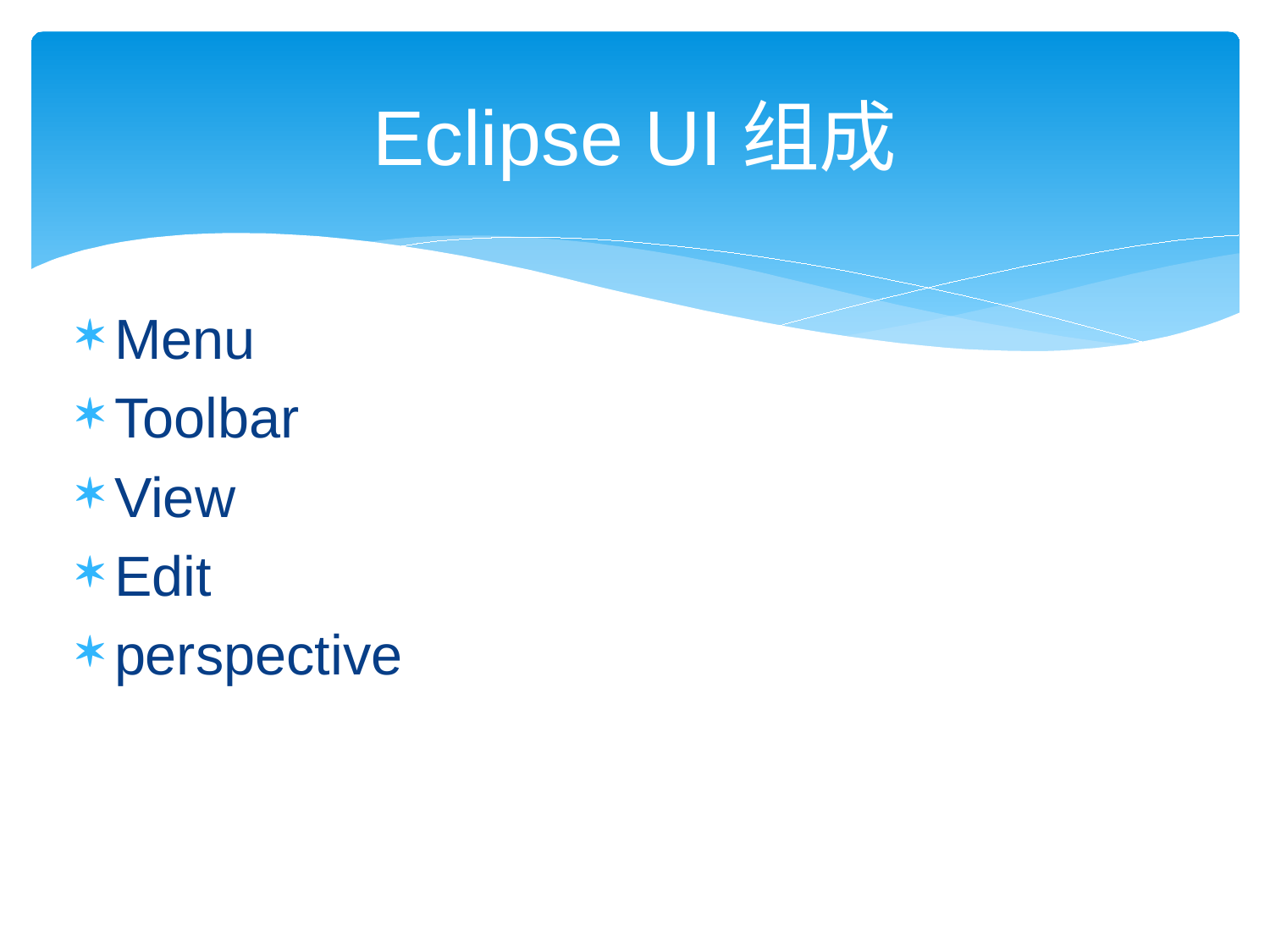

# Eclipse UI组成
Menu
Toolbar
View
Edit
perspective